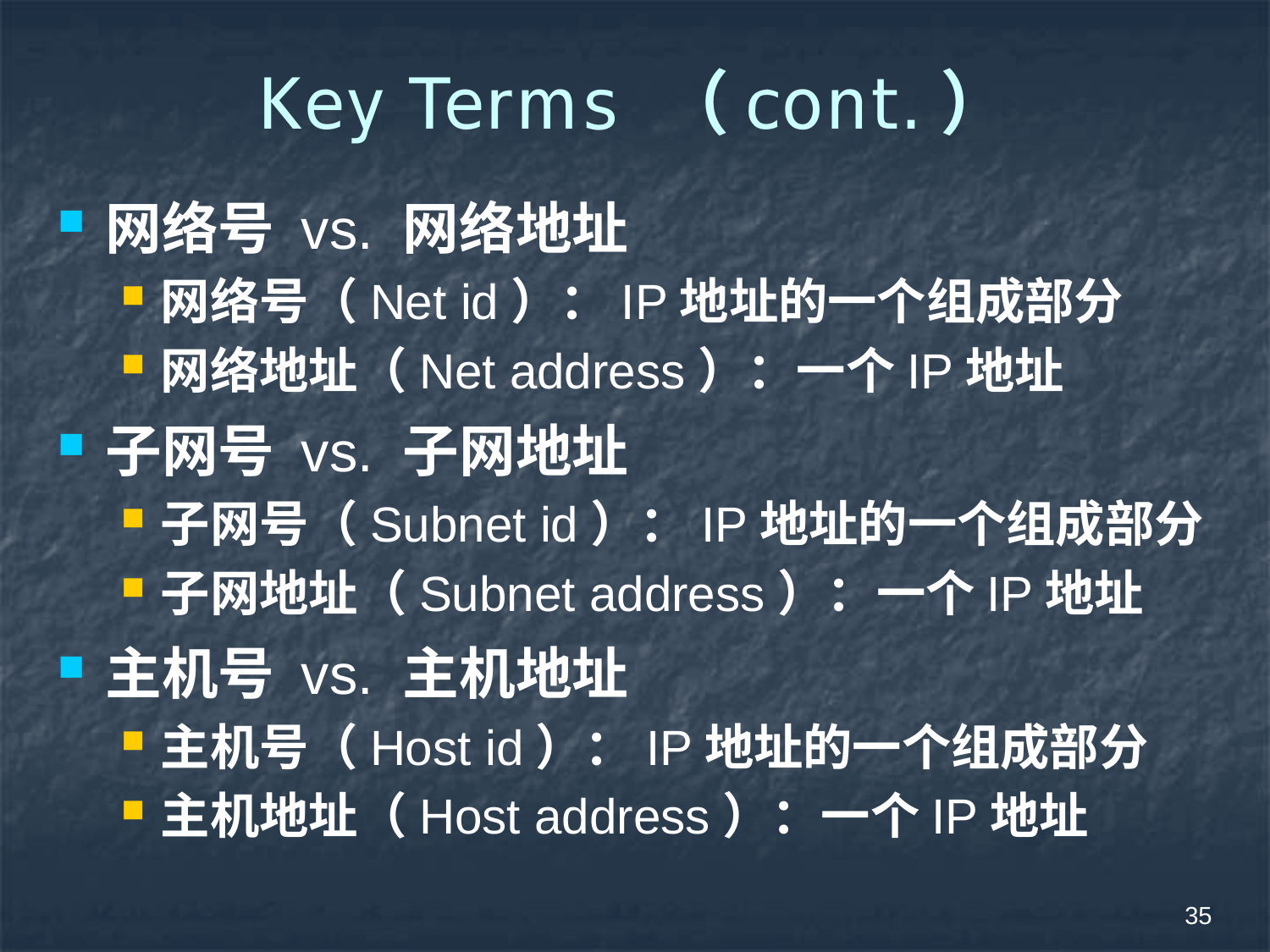

# Key Terms （cont.）
网络号 vs. 网络地址
网络号（Net id）：IP地址的一个组成部分
网络地址（Net address）：一个IP地址
子网号 vs. 子网地址
子网号（Subnet id）：IP地址的一个组成部分
子网地址（Subnet address）：一个IP地址
主机号 vs. 主机地址
主机号（Host id）：IP地址的一个组成部分
主机地址（Host address）：一个IP地址
35